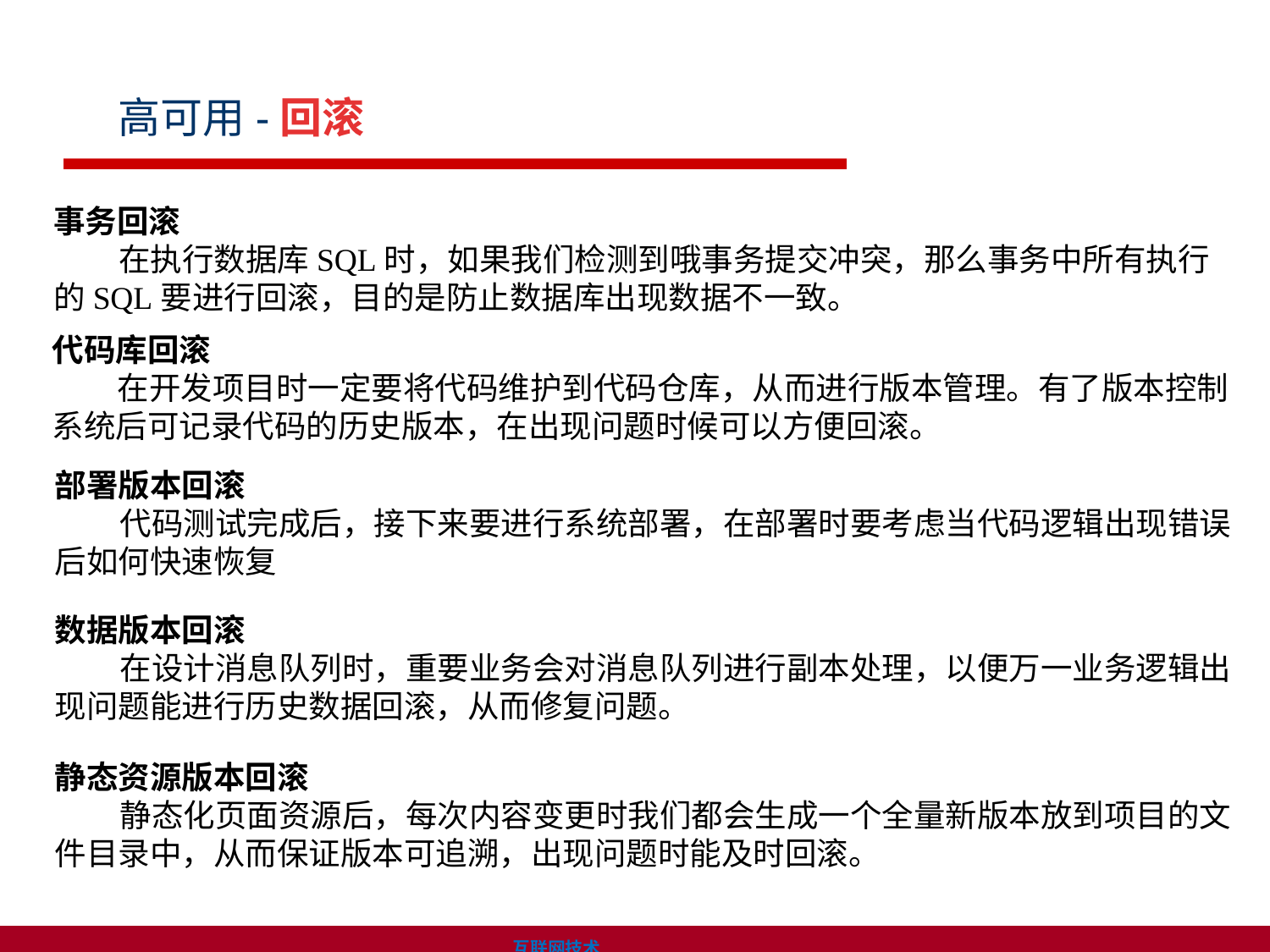

高可用-回滚
事务回滚
        在执行数据库SQL时，如果我们检测到哦事务提交冲突，那么事务中所有执行的SQL要进行回滚，目的是防止数据库出现数据不一致。
代码库回滚
        在开发项目时一定要将代码维护到代码仓库，从而进行版本管理。有了版本控制系统后可记录代码的历史版本，在出现问题时候可以方便回滚。

部署版本回滚
        代码测试完成后，接下来要进行系统部署，在部署时要考虑当代码逻辑出现错误后如何快速恢复
数据版本回滚
        在设计消息队列时，重要业务会对消息队列进行副本处理，以便万一业务逻辑出现问题能进行历史数据回滚，从而修复问题。
静态资源版本回滚
        静态化页面资源后，每次内容变更时我们都会生成一个全量新版本放到项目的文件目录中，从而保证版本可追溯，出现问题时能及时回滚。